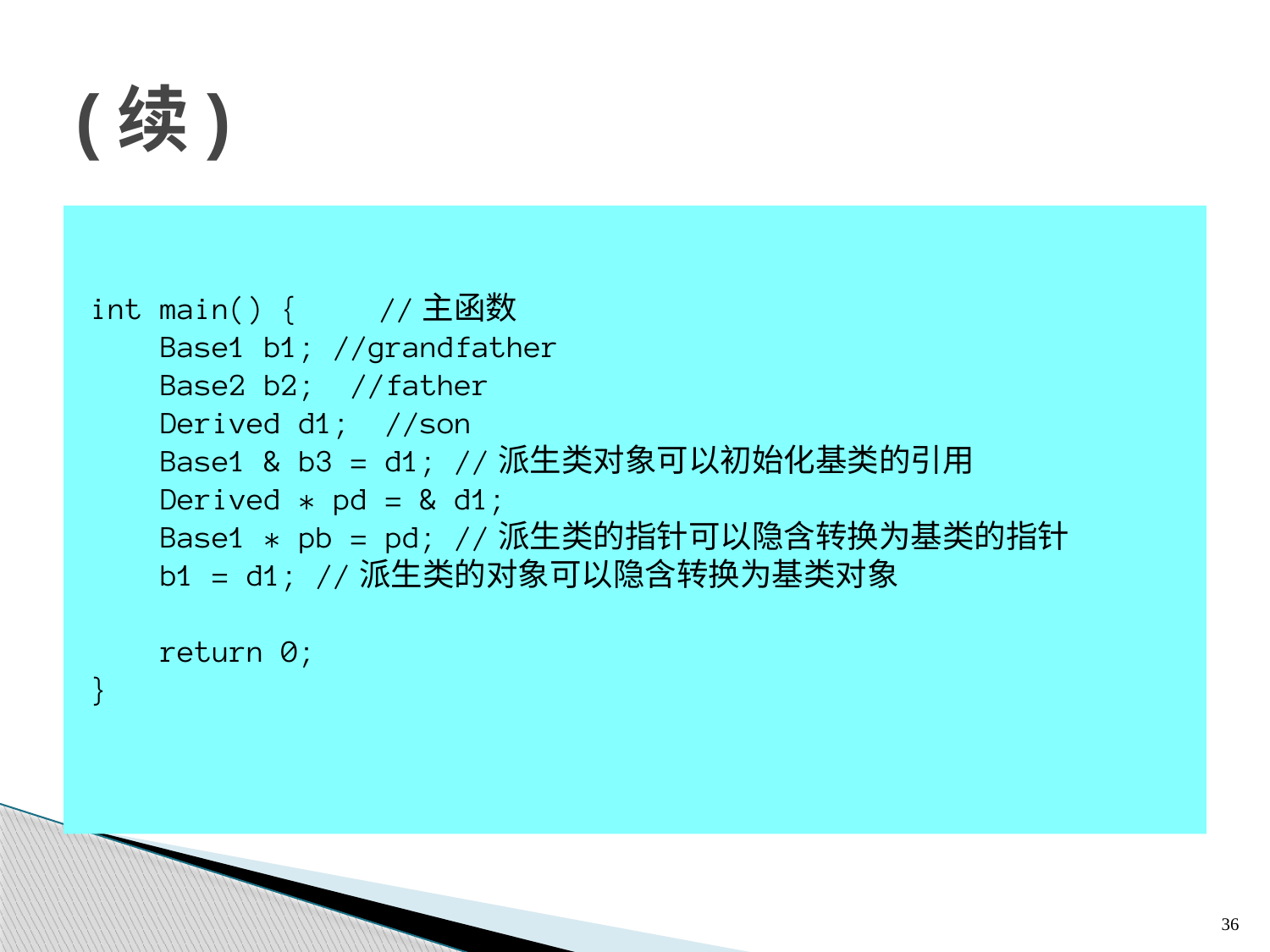

7.3 类型转换规则
# (续)

int main() {	//主函数
	  Base1 b1; //grandfather
    Base2 b2;  //father
    Derived d1;  //son
    Base1 & b3 = d1; //派生类对象可以初始化基类的引用
    Derived * pd = & d1;
    Base1 * pb = pd; //派生类的指针可以隐含转换为基类的指针
    b1 = d1; //派生类的对象可以隐含转换为基类对象

    return 0;
}

36